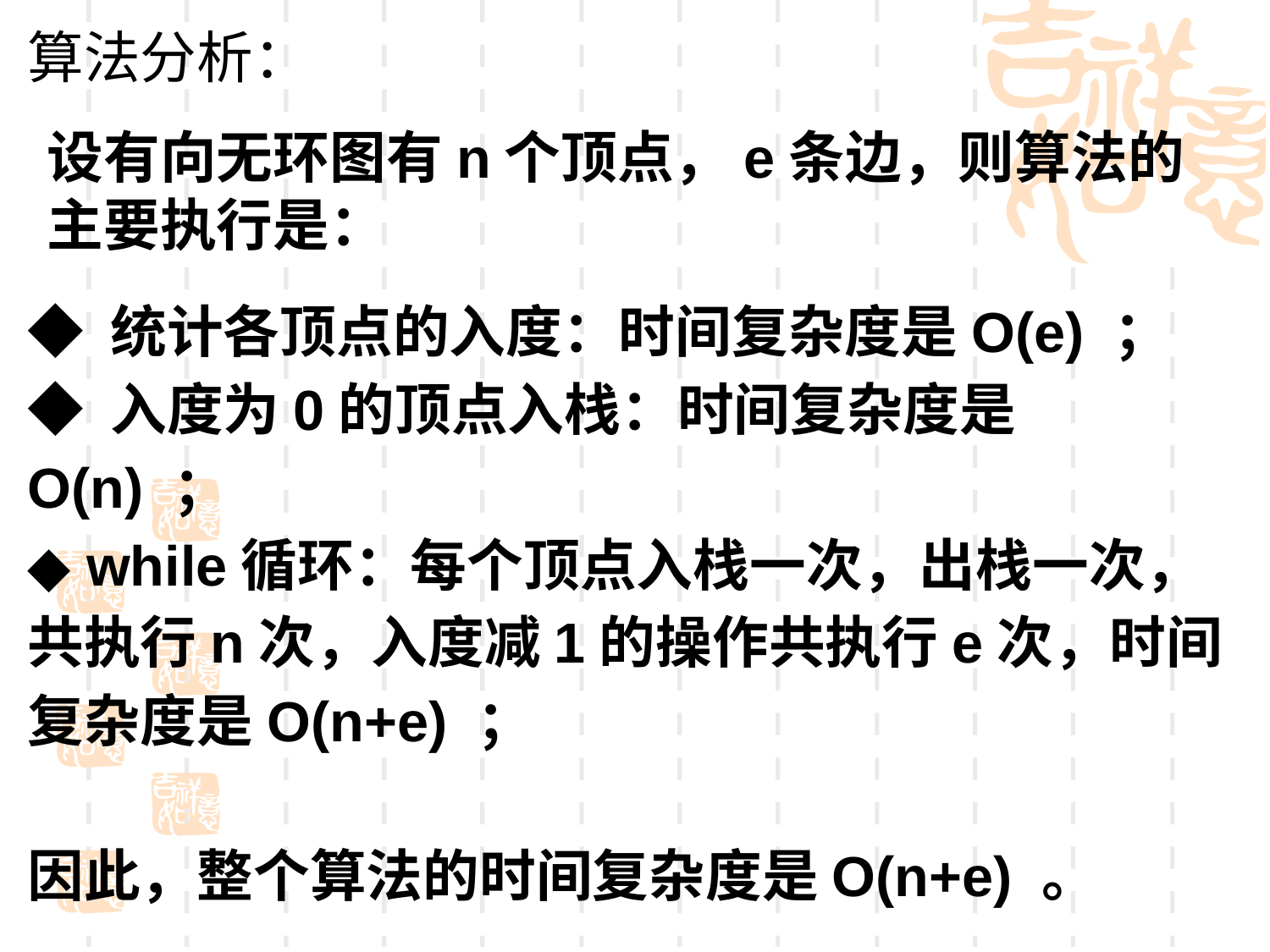

算法分析：
设有向无环图有n个顶点，e条边，则算法的主要执行是：
◆ 统计各顶点的入度：时间复杂度是O(e) ；
◆ 入度为0的顶点入栈：时间复杂度是O(n) ；
◆ while循环：每个顶点入栈一次，出栈一次，共执行n次，入度减1的操作共执行e次，时间复杂度是O(n+e) ；

因此，整个算法的时间复杂度是O(n+e) 。